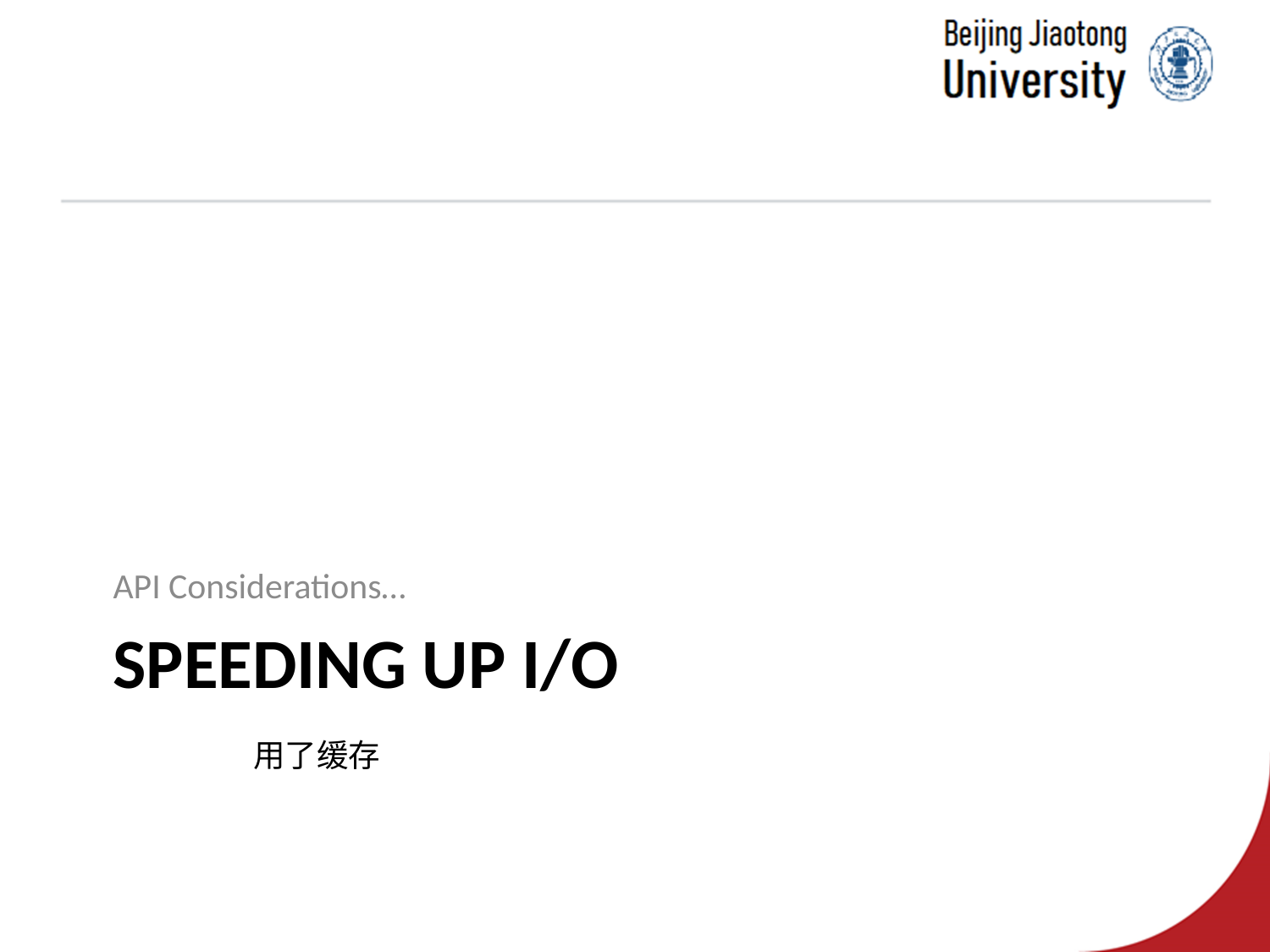

API Considerations…
# SPEEDING UP I/O
用了缓存